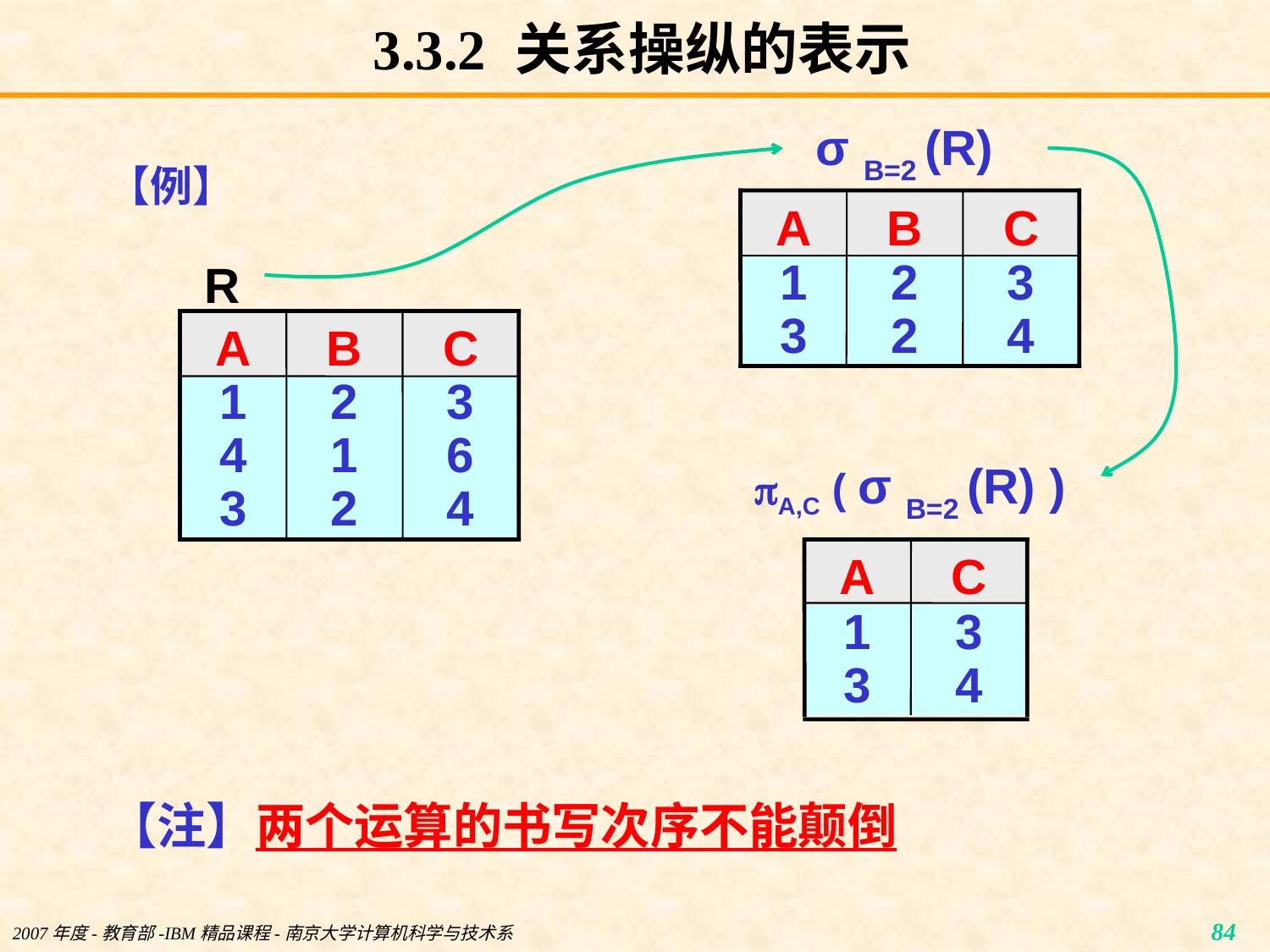

# 3.3.2 关系操纵的表示
σ B=2 (R)
A

B

C

1
3

2
2
3
4

【例】

R
A

B

C

1
4
3

2
1
2
3
6
4

 πA,C ( σ B=2 (R) )
A

C

1
3
3
4

【注】两个运算的书写次序不能颠倒
84
2007年度-教育部-IBM精品课程-南京大学计算机科学与技术系